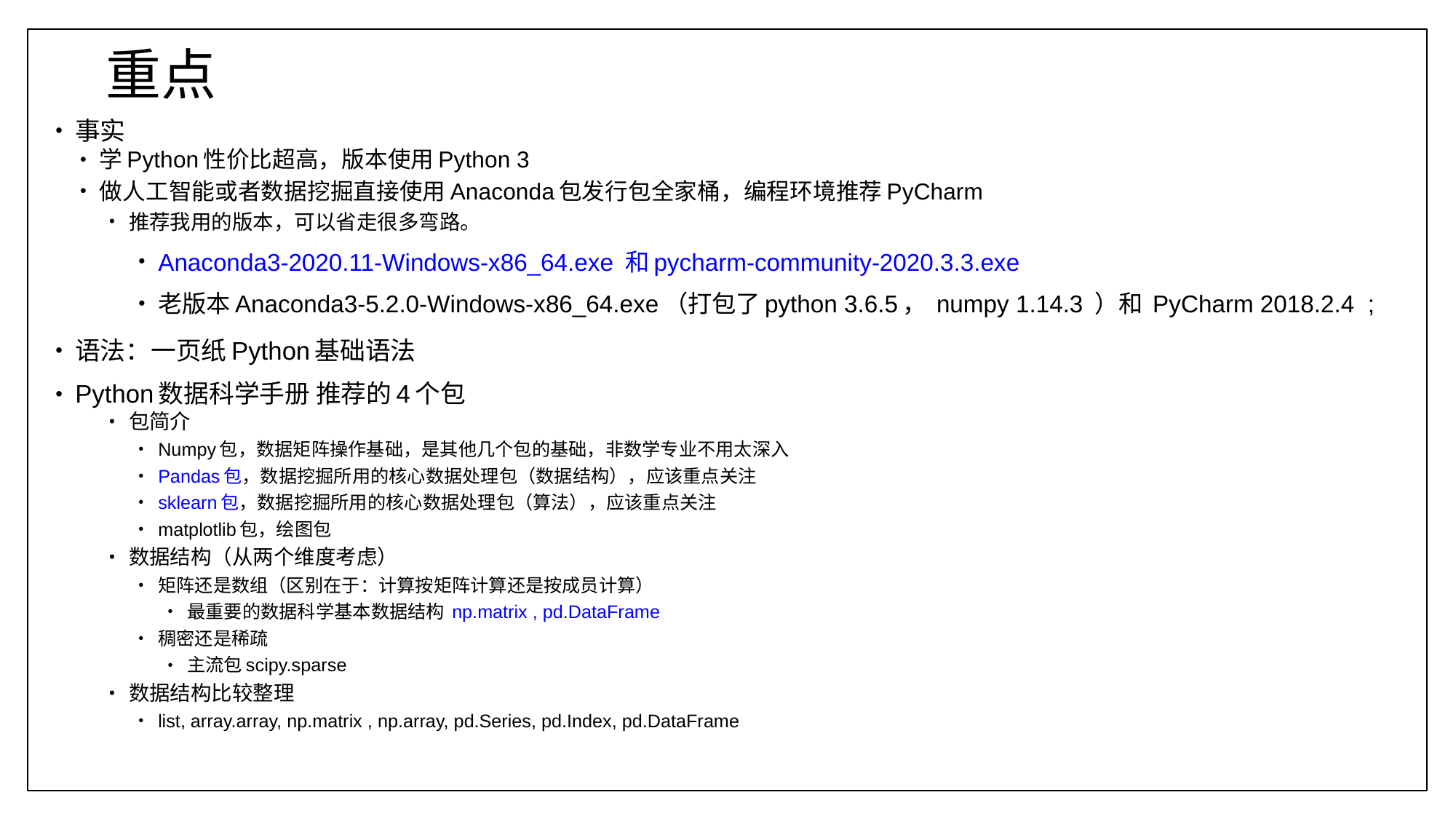

# 重点
事实
学Python性价比超高，版本使用Python 3
做人工智能或者数据挖掘直接使用Anaconda包发行包全家桶，编程环境推荐PyCharm
推荐我用的版本，可以省走很多弯路。
Anaconda3-2020.11-Windows-x86_64.exe 和pycharm-community-2020.3.3.exe
老版本Anaconda3-5.2.0-Windows-x86_64.exe（打包了python 3.6.5， numpy 1.14.3 ）和 PyCharm 2018.2.4  ;
语法：一页纸Python基础语法
Python数据科学手册 推荐的4个包
包简介
Numpy包，数据矩阵操作基础，是其他几个包的基础，非数学专业不用太深入
Pandas包，数据挖掘所用的核心数据处理包（数据结构），应该重点关注
sklearn包，数据挖掘所用的核心数据处理包（算法），应该重点关注
matplotlib包，绘图包
数据结构（从两个维度考虑）
矩阵还是数组（区别在于：计算按矩阵计算还是按成员计算）
最重要的数据科学基本数据结构 np.matrix , pd.DataFrame
稠密还是稀疏
主流包scipy.sparse
数据结构比较整理
list, array.array, np.matrix , np.array, pd.Series, pd.Index, pd.DataFrame